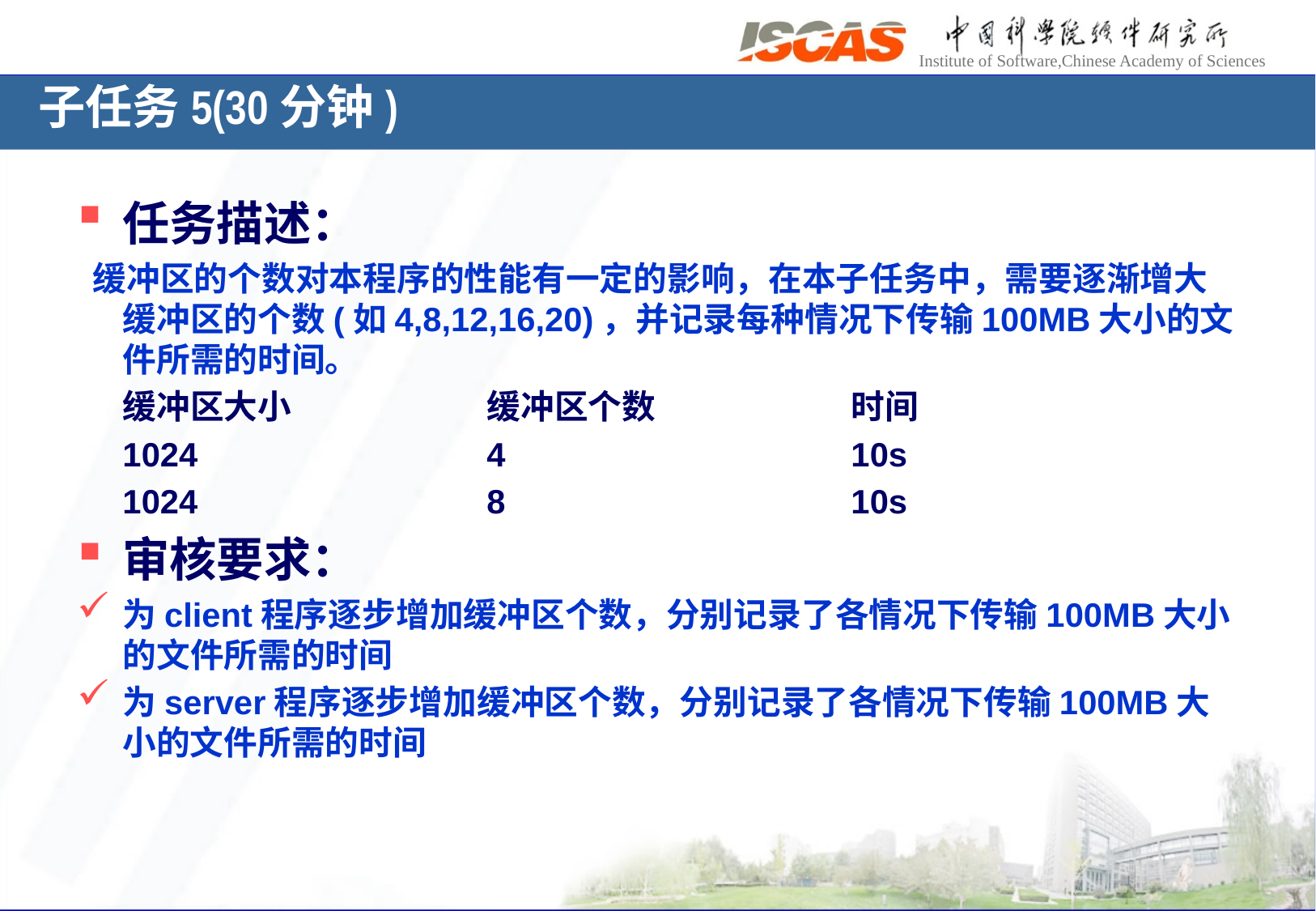

子任务5(30分钟)
任务描述：
 缓冲区的个数对本程序的性能有一定的影响，在本子任务中，需要逐渐增大缓冲区的个数(如4,8,12,16,20)，并记录每种情况下传输100MB大小的文件所需的时间。
	缓冲区大小		缓冲区个数		时间
	1024			4			10s
	1024			8			10s
审核要求：
为client程序逐步增加缓冲区个数，分别记录了各情况下传输100MB大小的文件所需的时间
为server程序逐步增加缓冲区个数，分别记录了各情况下传输100MB大小的文件所需的时间